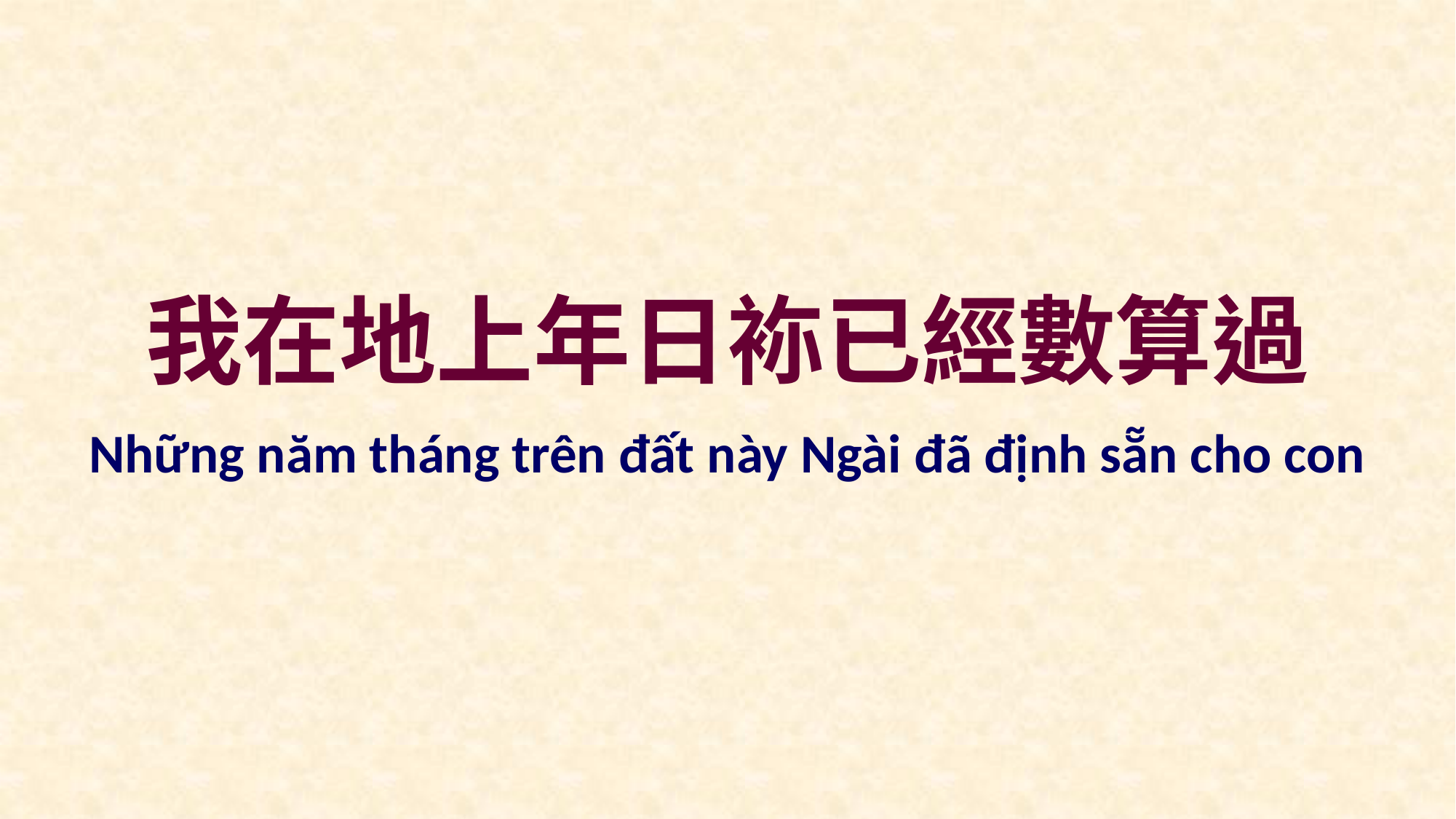

我在地上年日袮已經數算過
Những năm tháng trên đất này Ngài đã định sẵn cho con